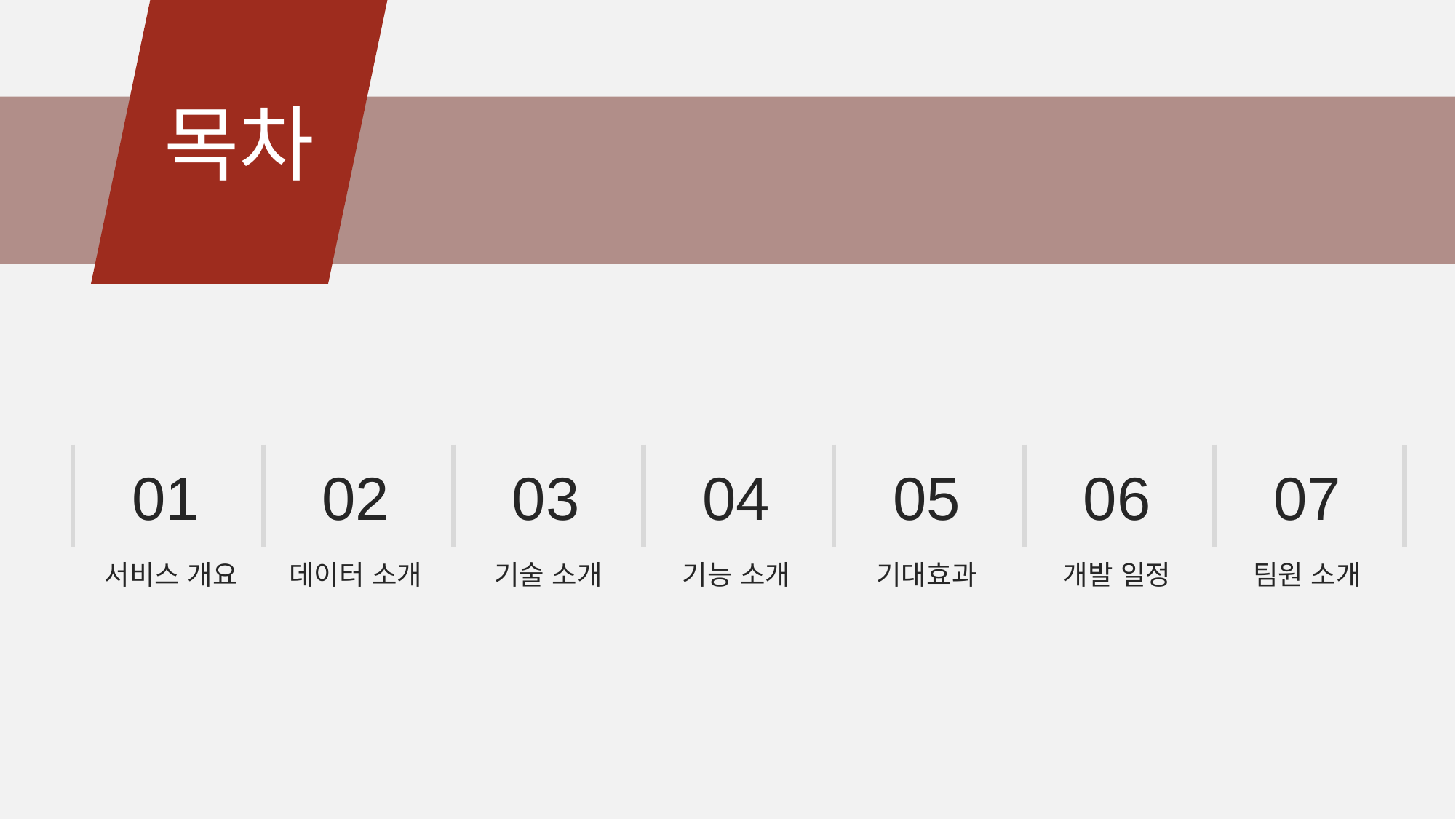

목차

01
02
03
04
05
06
07
서비스 개요
데이터 소개
기술 소개
기능 소개
기대효과
개발 일정
팀원 소개